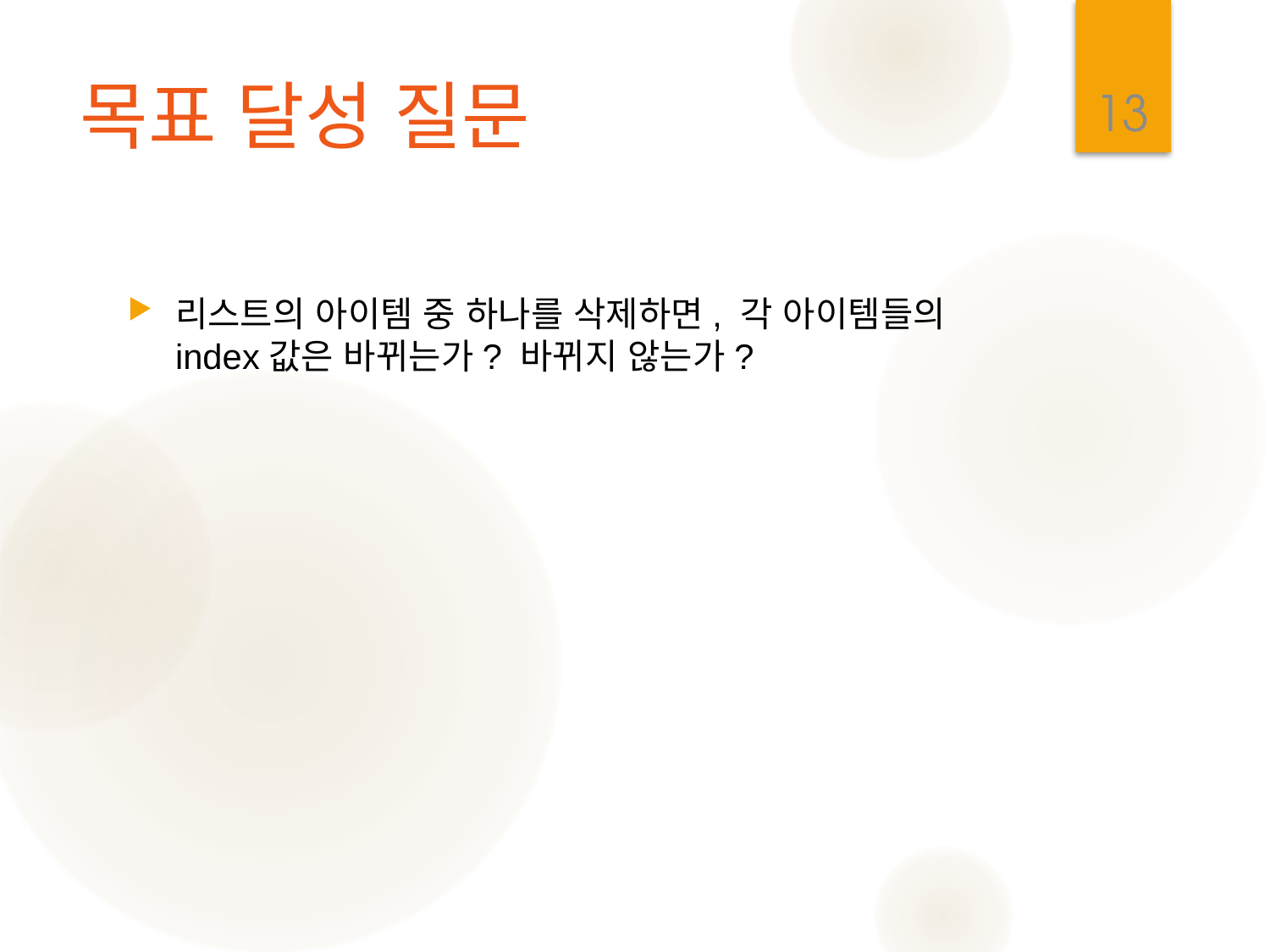

13
# 목표 달성 질문
리스트의 아이템 중 하나를 삭제하면, 각 아이템들의 index값은 바뀌는가? 바뀌지 않는가?